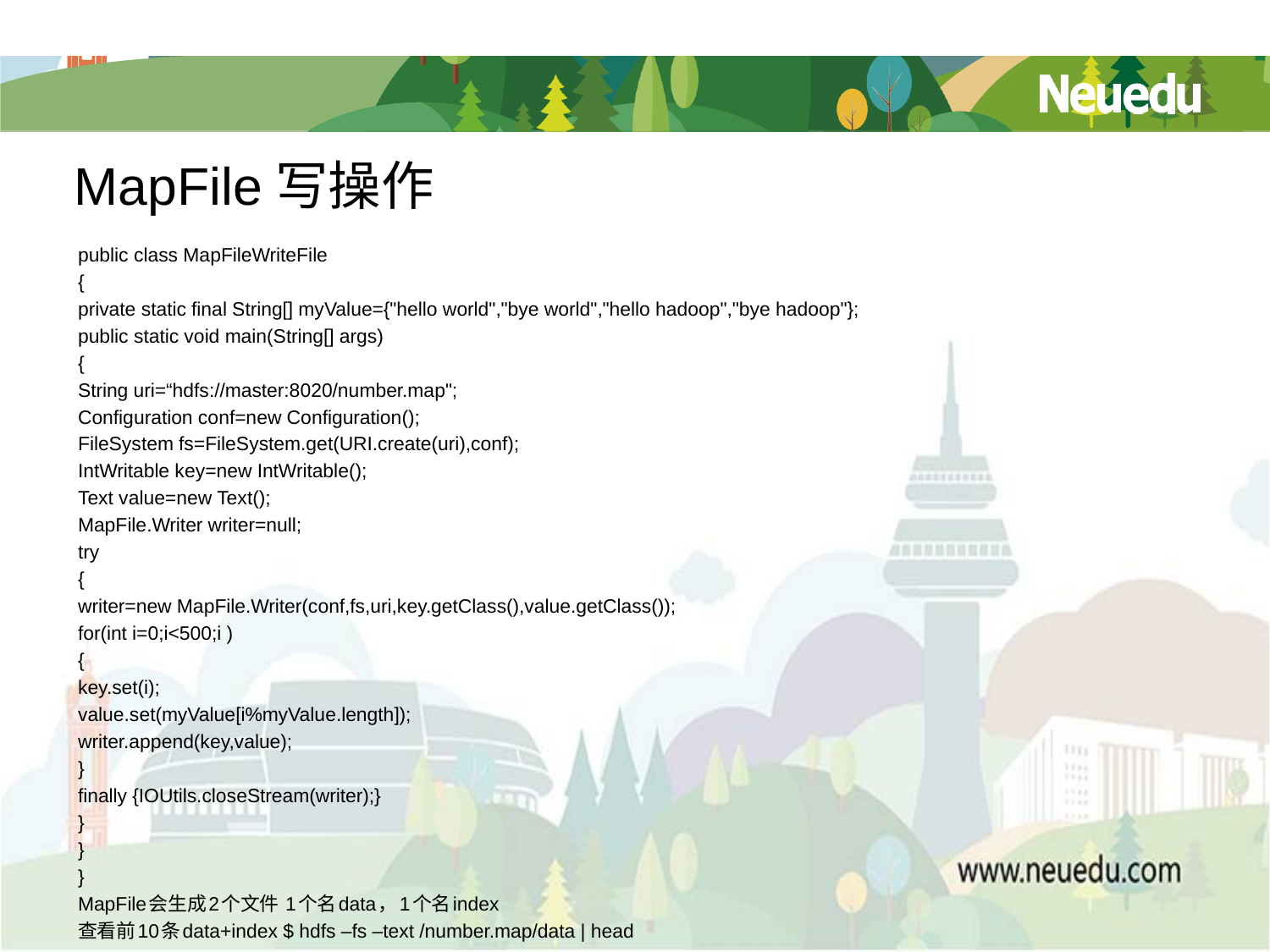

# MapFile写操作
public class MapFileWriteFile
{
private static final String[] myValue={"hello world","bye world","hello hadoop","bye hadoop"};
public static void main(String[] args)
{
String uri=“hdfs://master:8020/number.map";
Configuration conf=new Configuration();
FileSystem fs=FileSystem.get(URI.create(uri),conf);
IntWritable key=new IntWritable();
Text value=new Text();
MapFile.Writer writer=null;
try
{
writer=new MapFile.Writer(conf,fs,uri,key.getClass(),value.getClass());
for(int i=0;i<500;i )
{
key.set(i);
value.set(myValue[i%myValue.length]);
writer.append(key,value);
}
finally {IOUtils.closeStream(writer);}
}
}
}
MapFile会生成2个文件 1个名data，1个名index
查看前10条data+index $ hdfs –fs –text /number.map/data | head